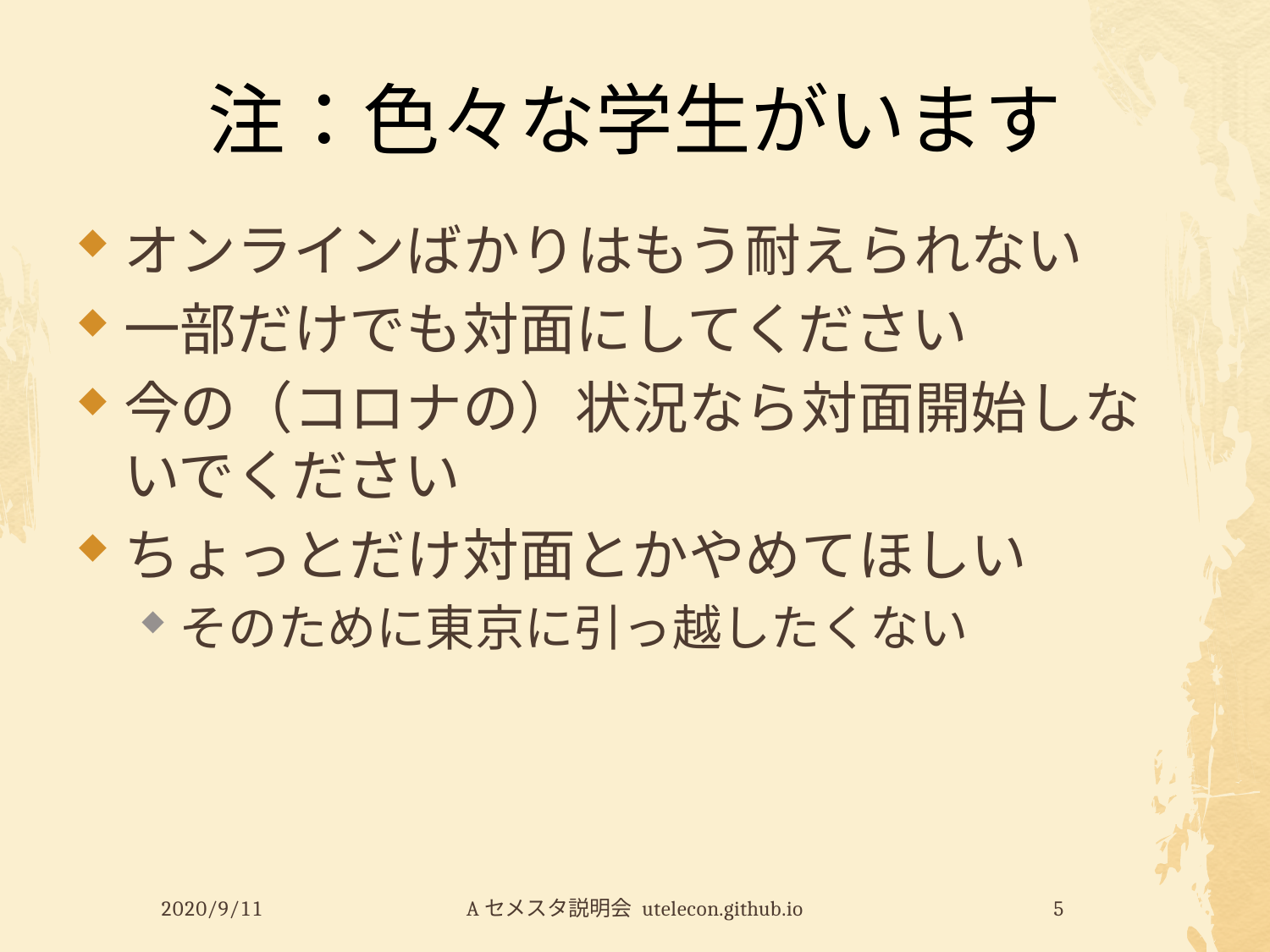

# 注：色々な学生がいます
オンラインばかりはもう耐えられない
一部だけでも対面にしてください
今の（コロナの）状況なら対面開始しないでください
ちょっとだけ対面とかやめてほしい
そのために東京に引っ越したくない
2020/9/11
Aセメスタ説明会 utelecon.github.io
5